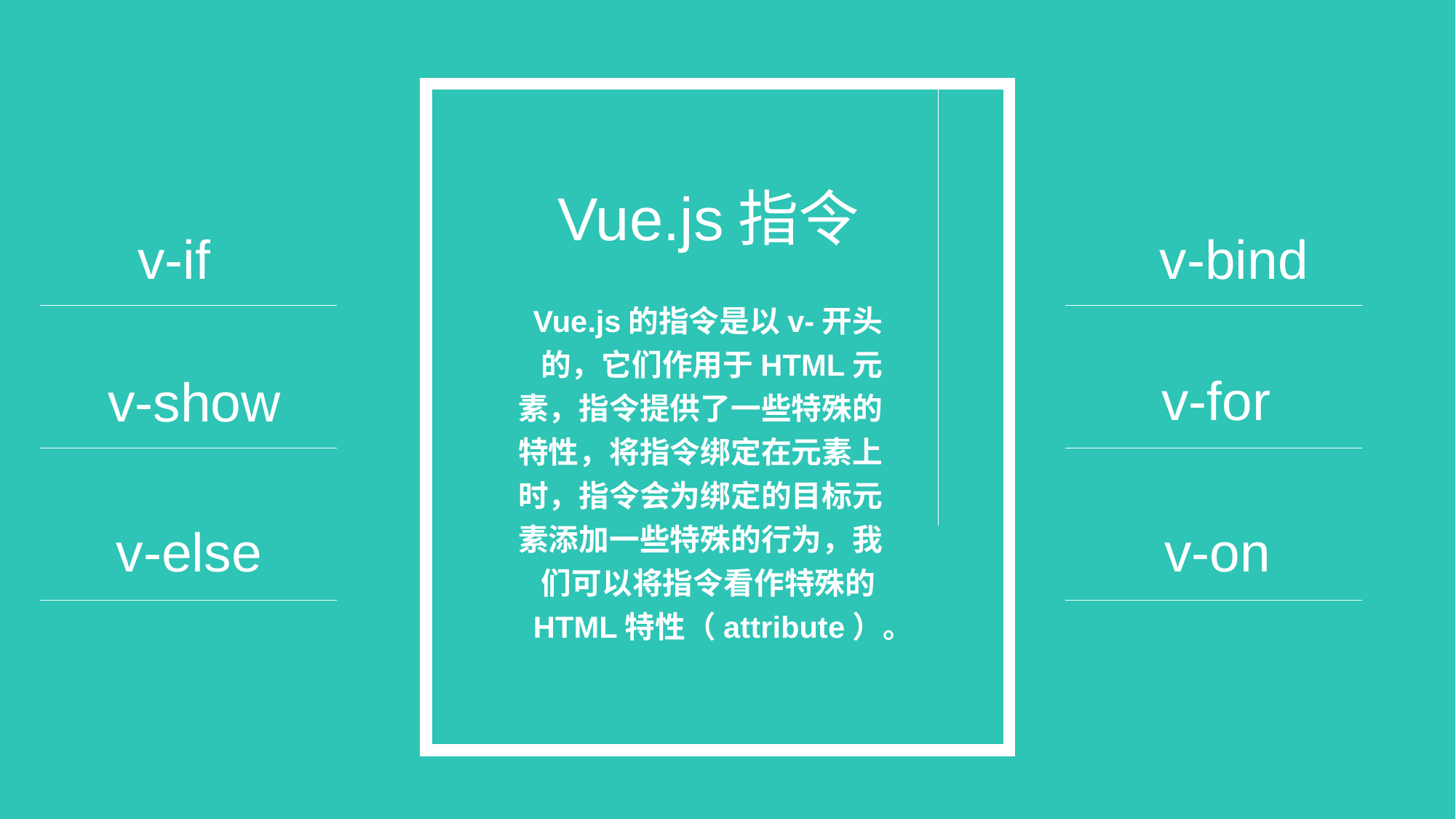

Vue.js指令
v-if
v-bind
 Vue.js的指令是以v-开头的，它们作用于HTML元素，指令提供了一些特殊的特性，将指令绑定在元素上时，指令会为绑定的目标元素添加一些特殊的行为，我们可以将指令看作特殊的HTML特性（attribute）。
v-for
v-show
v-else
v-on